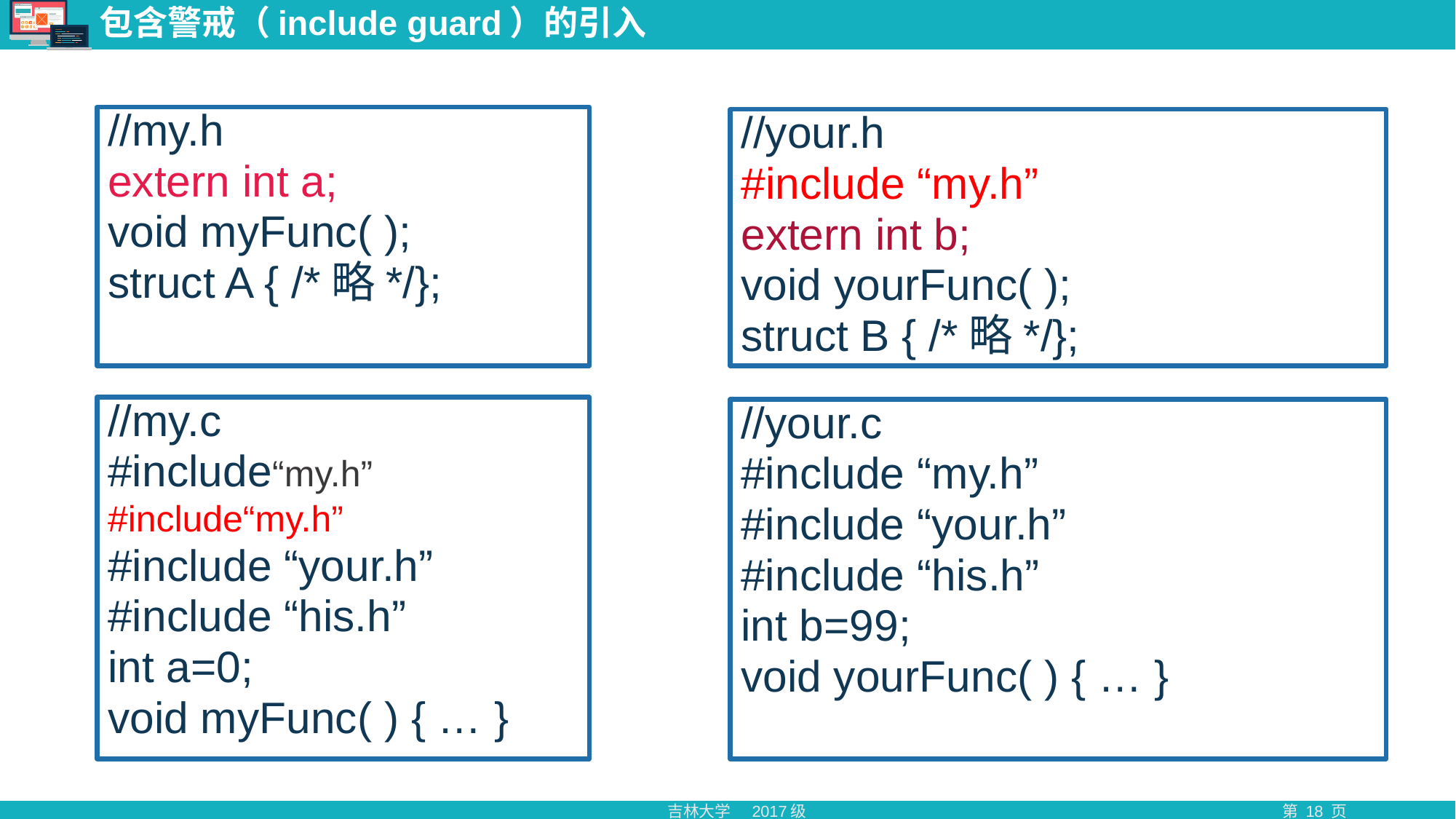

# 包含警戒（include guard）的引入
//my.h
extern int a;
void myFunc( );
struct A { /*略*/};
//your.h
#include “my.h”
extern int b;
void yourFunc( );
struct B { /*略*/};
//my.c
#include“my.h”
#include“my.h”
#include “your.h”
#include “his.h”
int a=0;
void myFunc( ) { … }
//your.c
#include “my.h”
#include “your.h”
#include “his.h”
int b=99;
void yourFunc( ) { … }